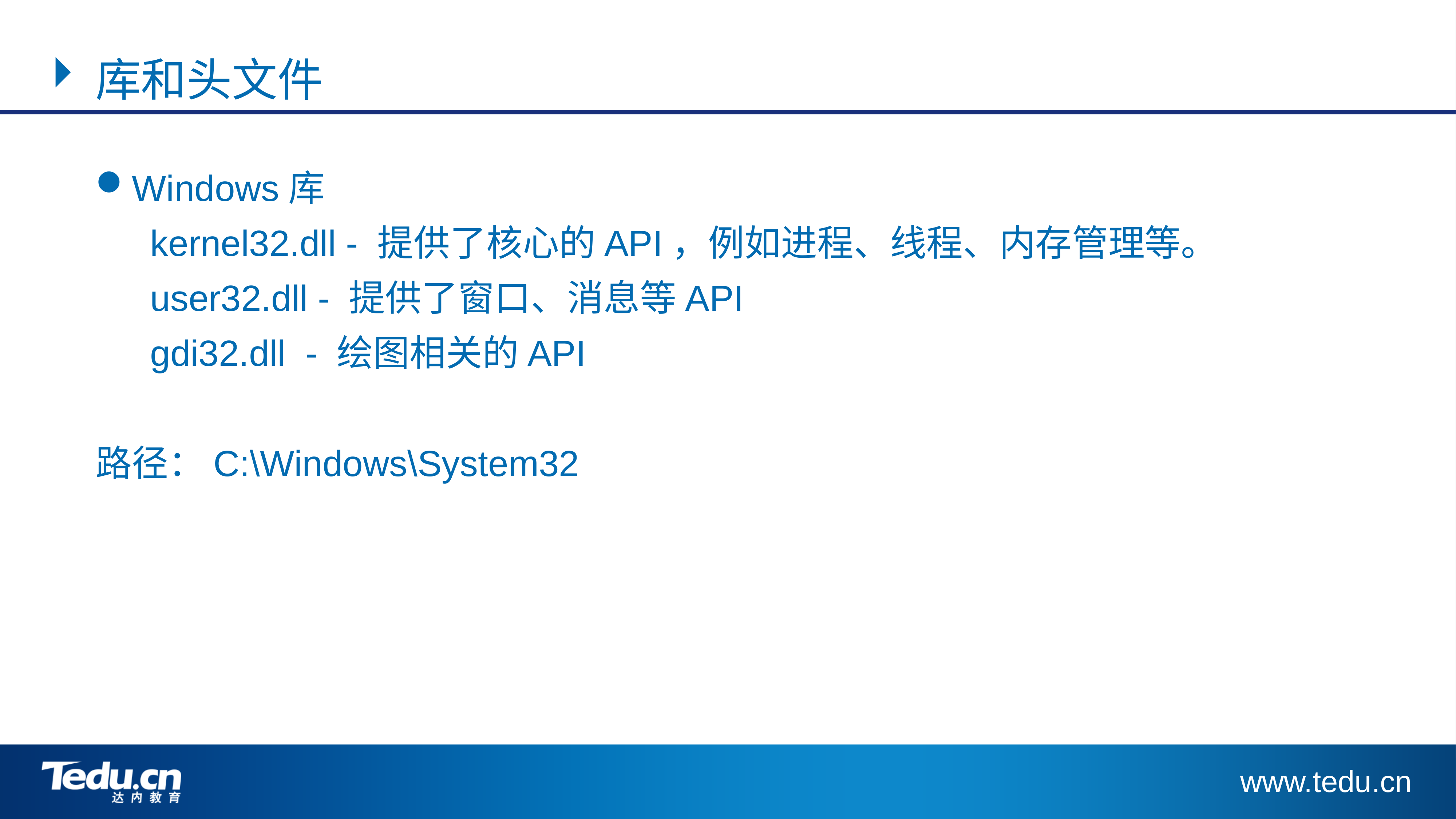

库和头文件
Windows库
	kernel32.dll - 提供了核心的API，例如进程、线程、内存管理等。
  	user32.dll - 提供了窗口、消息等API
  	gdi32.dll  - 绘图相关的API

路径：C:\Windows\System32